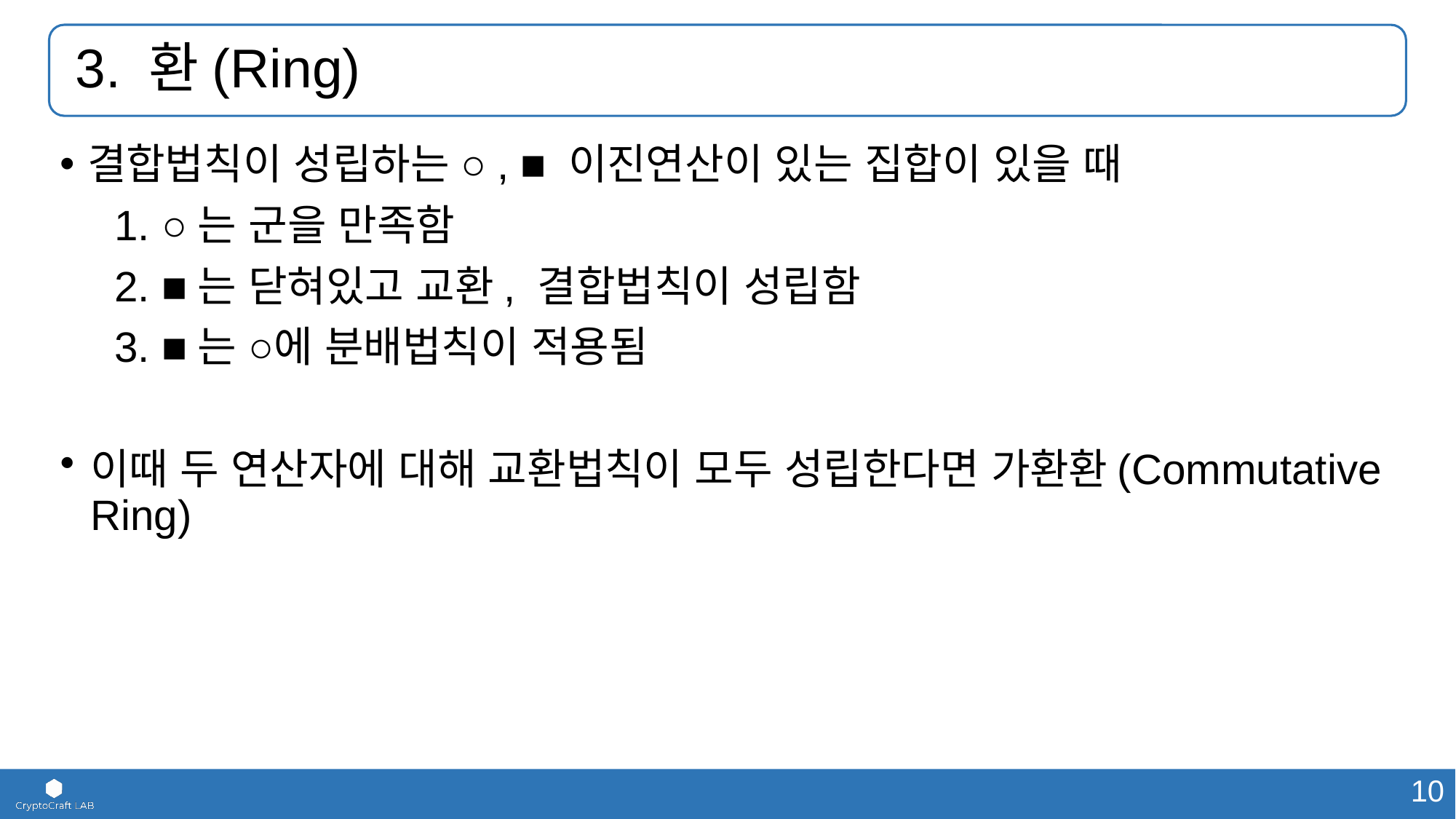

# 3. 환(Ring)
결합법칙이 성립하는 ○, ■ 이진연산이 있는 집합이 있을 때
1. ○는 군을 만족함
 ■는 닫혀있고 교환, 결합법칙이 성립함
 ■는 ○에 분배법칙이 적용됨

이때 두 연산자에 대해 교환법칙이 모두 성립한다면 가환환(Commutative Ring)